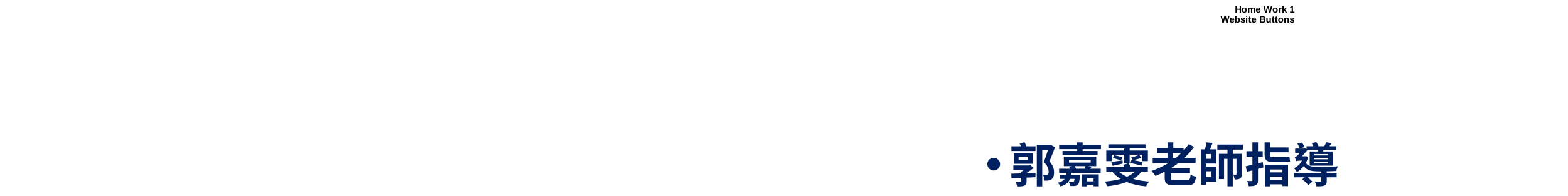

# Home Work 1 Website Buttons
郭嘉雯老師指導